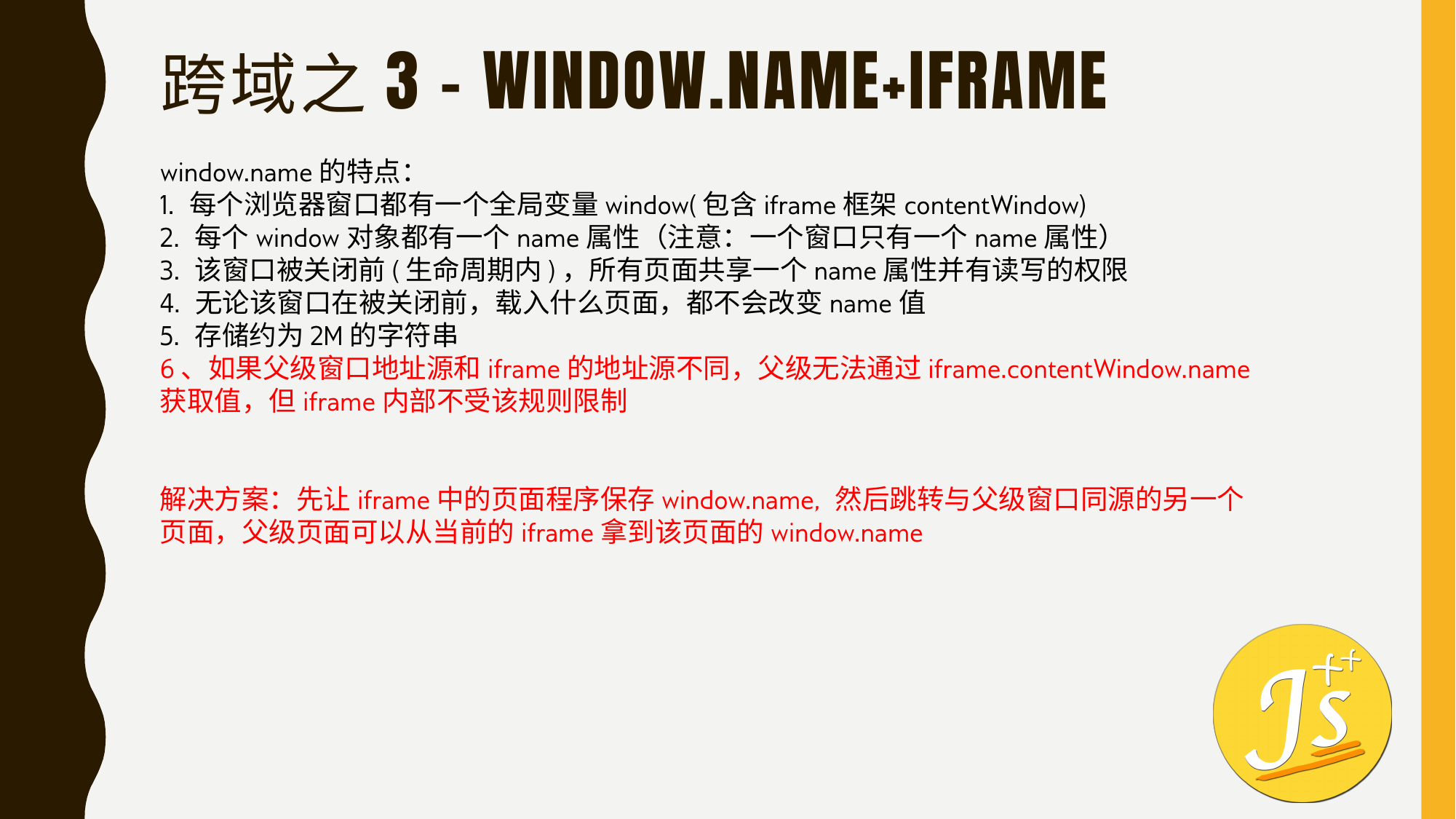

# 跨域之3 – window.name+iframe
window.name的特点：
1. 每个浏览器窗口都有一个全局变量window(包含iframe框架contentWindow)
2. 每个window对象都有一个name属性（注意：一个窗口只有一个name属性）
3. 该窗口被关闭前(生命周期内)，所有页面共享一个name属性并有读写的权限
4. 无论该窗口在被关闭前，载入什么页面，都不会改变name值
5. 存储约为2M的字符串
6、如果父级窗口地址源和iframe的地址源不同，父级无法通过iframe.contentWindow.name获取值，但iframe内部不受该规则限制

解决方案：先让iframe中的页面程序保存window.name, 然后跳转与父级窗口同源的另一个页面，父级页面可以从当前的iframe拿到该页面的window.name